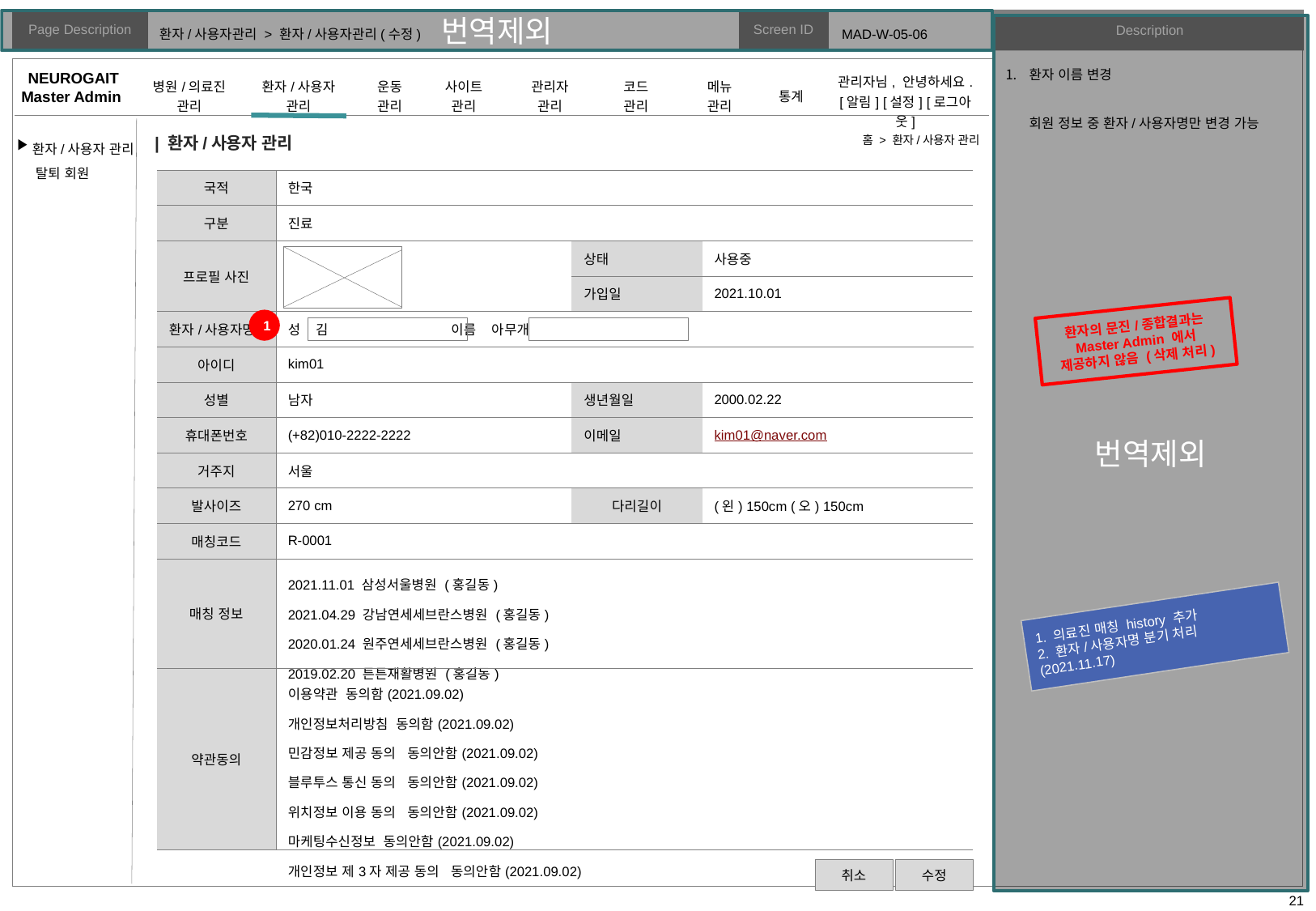

# 환자/사용자관리 > 환자/사용자관리(수정)
MAD-W-05-06
환자 이름 변경
회원 정보 중 환자/사용자명만 변경 가능
| 환자/사용자 관리
홈 > 환자/사용자 관리
▶
| 국적 | 한국 |  |  |
| --- | --- | --- | --- |
| 구분 | 진료 |  |  |
| 프로필 사진 |  | 상태 | 사용중 |
|  |  | 가입일 | 2021.10.01 |
| 환자/사용자명 | 성 김 이름 아무개 |  |  |
| 아이디 | kim01 |  |  |
| 성별 | 남자 | 생년월일 | 2000.02.22 |
| 휴대폰번호 | (+82)010-2222-2222 | 이메일 | kim01@naver.com |
| 거주지 | 서울 |  |  |
| 발사이즈 | 270 cm | 다리길이 | (왼) 150cm (오) 150cm |
| 매칭코드 | R-0001 |  |  |
| 매칭 정보 | 2021.11.01 삼성서울병원 (홍길동) 2021.04.29 강남연세세브란스병원 (홍길동) 2020.01.24 원주연세세브란스병원 (홍길동) 2019.02.20 튼튼재활병원 (홍길동) |  |  |
| 약관동의 | 이용약관 동의함(2021.09.02) 개인정보처리방침 동의함(2021.09.02) 민감정보 제공 동의 동의안함(2021.09.02) 블루투스 통신 동의 동의안함(2021.09.02) 위치정보 이용 동의 동의안함(2021.09.02) 마케팅수신정보 동의안함(2021.09.02) 개인정보 제3자 제공 동의 동의안함(2021.09.02) |  |  |

환자의 문진/종합결과는 Master Admin 에서 제공하지 않음 (삭제 처리)
1

1. 의료진 매칭 history 추가
2. 환자/사용자명 분기 처리
(2021.11.17)
취소
수정